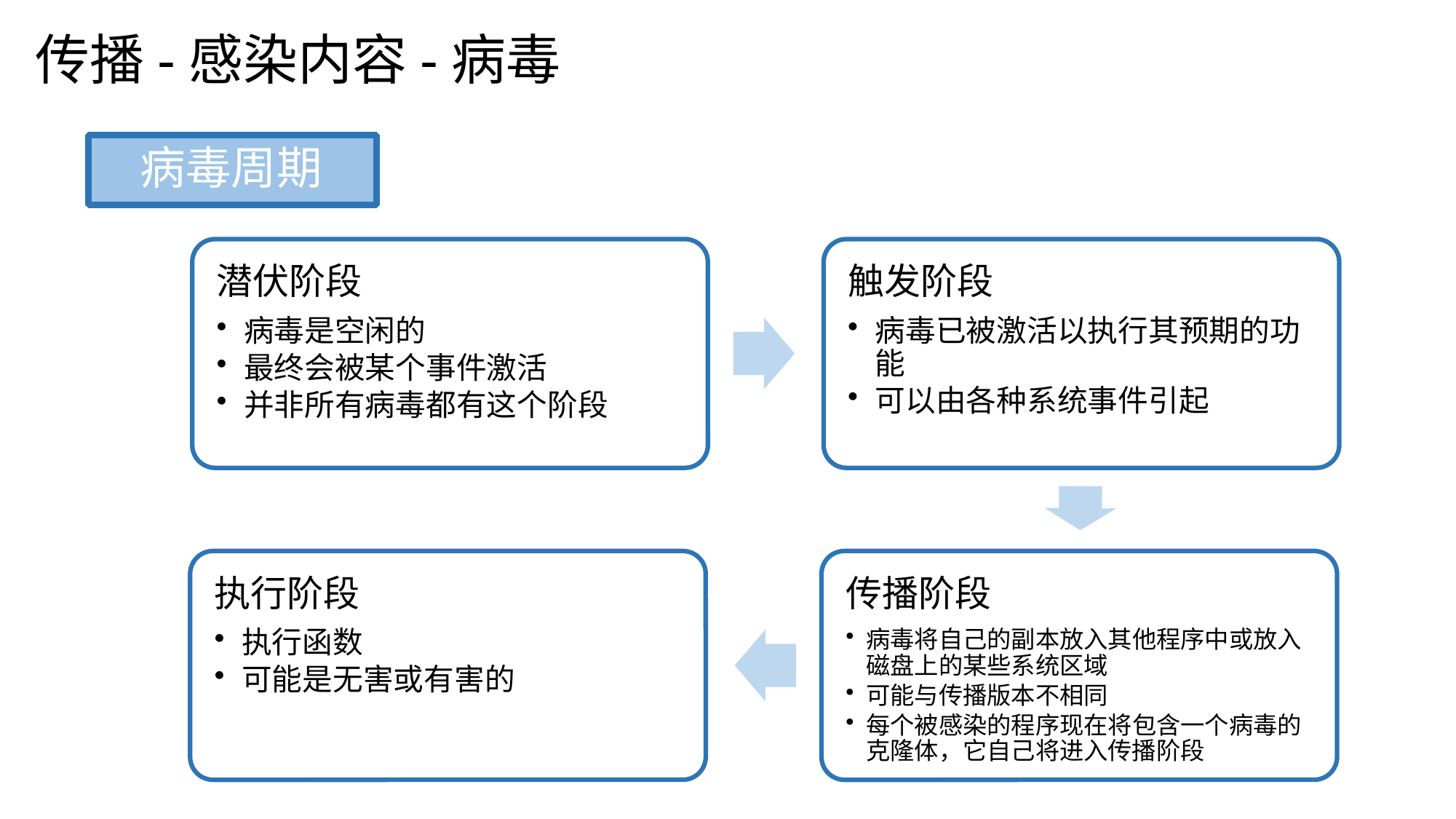

传播-感染内容-病毒

病毒周期
潜伏阶段
病毒是空闲的
最终会被某个事件激活
并非所有病毒都有这个阶段

触发阶段
病毒已被激活以执行其预期的功能
可以由各种系统事件引起

传播阶段
病毒将自己的副本放入其他程序中或放入磁盘上的某些系统区域
可能与传播版本不相同
每个被感染的程序现在将包含一个病毒的克隆体，它自己将进入传播阶段

执行阶段
执行函数
可能是无害或有害的